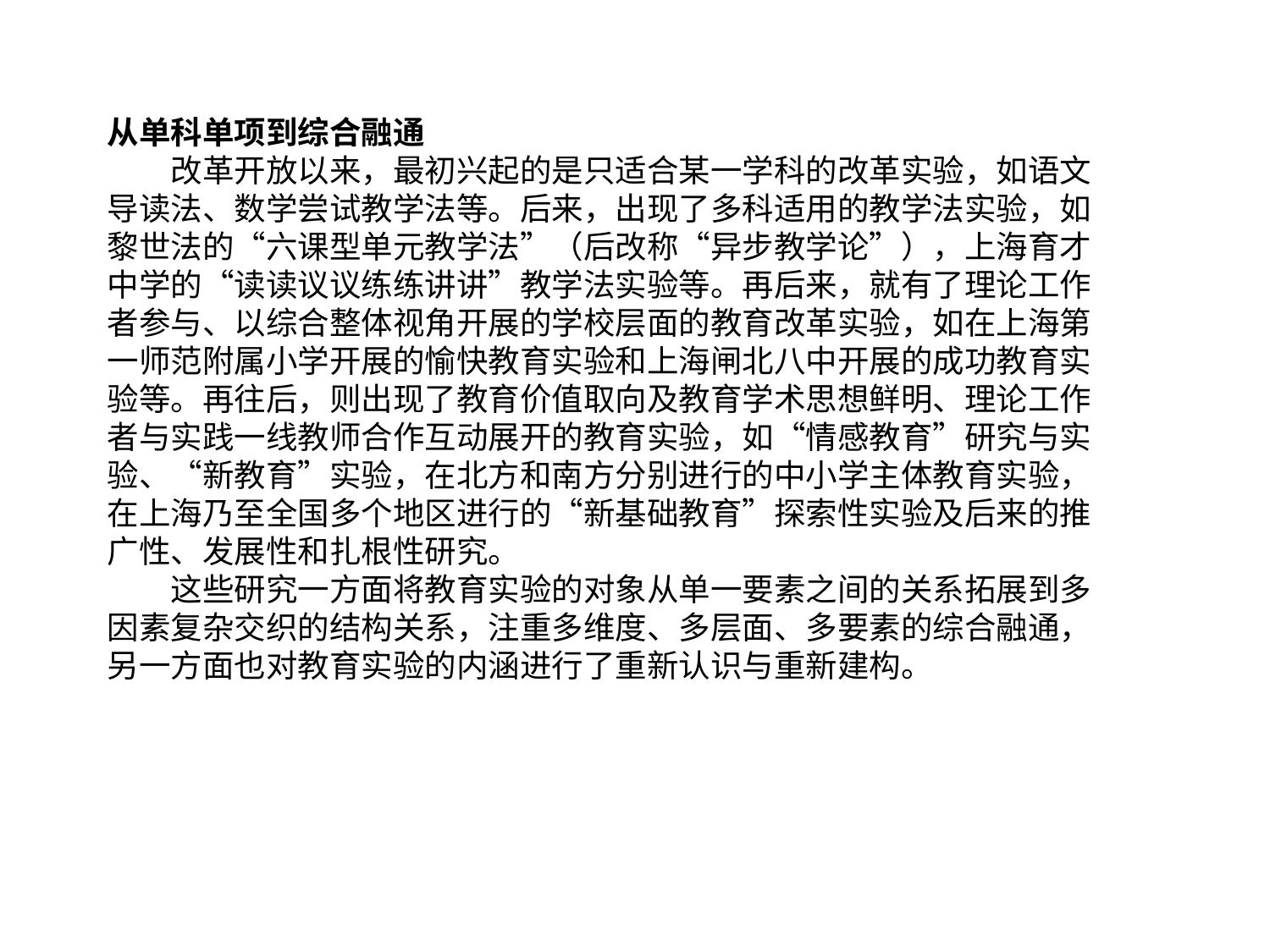

从单科单项到综合融通
　　改革开放以来，最初兴起的是只适合某一学科的改革实验，如语文导读法、数学尝试教学法等。后来，出现了多科适用的教学法实验，如黎世法的“六课型单元教学法”（后改称“异步教学论”），上海育才中学的“读读议议练练讲讲”教学法实验等。再后来，就有了理论工作者参与、以综合整体视角开展的学校层面的教育改革实验，如在上海第一师范附属小学开展的愉快教育实验和上海闸北八中开展的成功教育实验等。再往后，则出现了教育价值取向及教育学术思想鲜明、理论工作者与实践一线教师合作互动展开的教育实验，如“情感教育”研究与实验、“新教育”实验，在北方和南方分别进行的中小学主体教育实验，在上海乃至全国多个地区进行的“新基础教育”探索性实验及后来的推广性、发展性和扎根性研究。
　　这些研究一方面将教育实验的对象从单一要素之间的关系拓展到多因素复杂交织的结构关系，注重多维度、多层面、多要素的综合融通，另一方面也对教育实验的内涵进行了重新认识与重新建构。